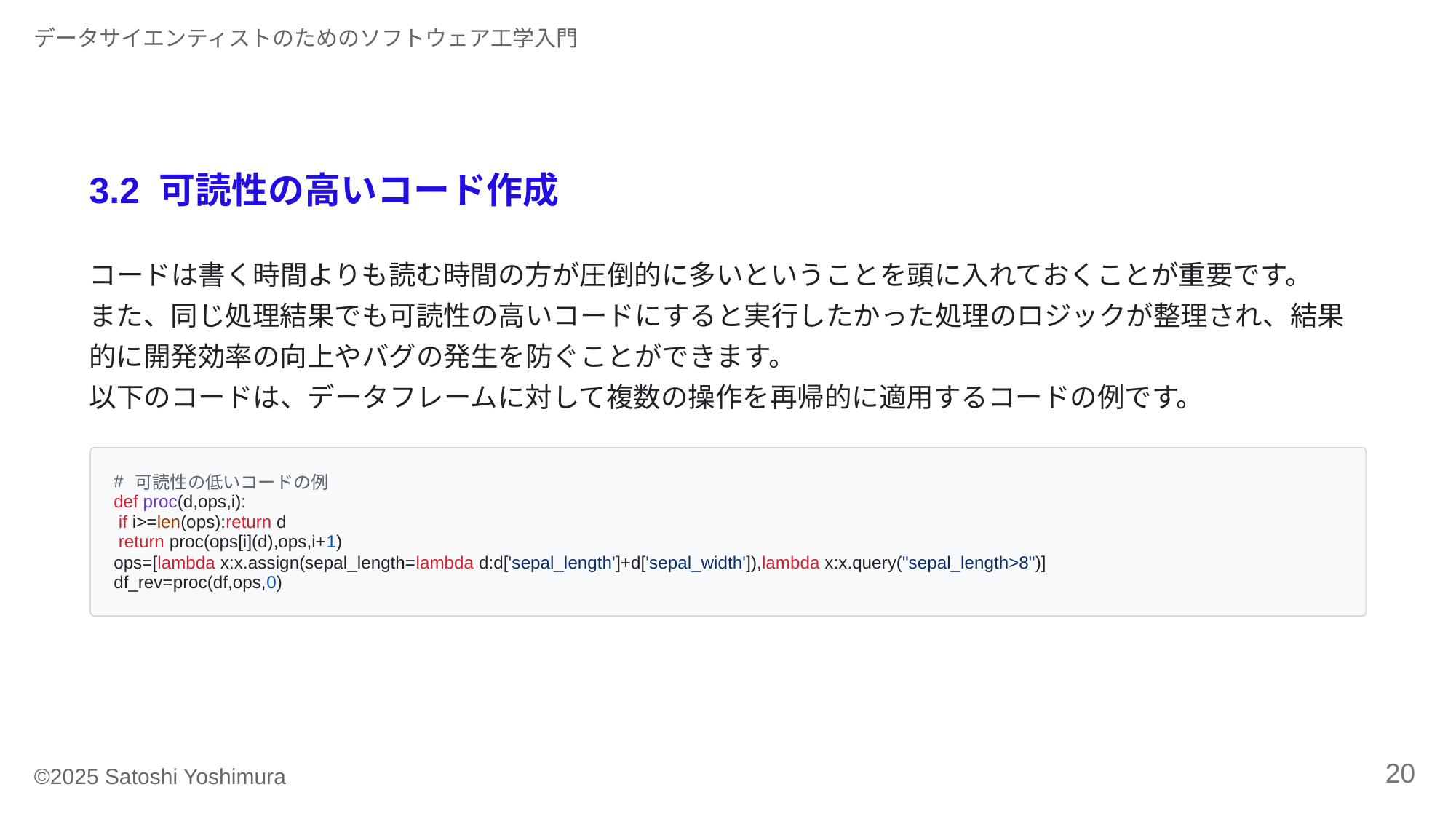

データサイエンティストのためのソフトウェア⼯学⼊⾨
3.2 可読性の⾼いコード作成
コードは書く時間よりも読む時間の⽅が圧倒的に多いということを頭に⼊れておくことが重要です。
また、同じ処理結果でも可読性の⾼いコードにすると実⾏したかった処理のロジックが整理され、結果
的に開発効率の向上やバグの発⽣を防ぐことができます。
以下のコードは、データフレームに対して複数の操作を再帰的に適⽤するコードの例です。

#
可読性の低いコードの例
def proc(d,ops,i):
 if i>=len(ops):return d
 return proc(ops[i](d),ops,i+1)
ops=[lambda x:x.assign(sepal_length=lambda d:d['sepal_length']+d['sepal_width']),lambda x:x.query("sepal_length>8")]
df_rev=proc(df,ops,0)
20
©2025 Satoshi Yoshimura